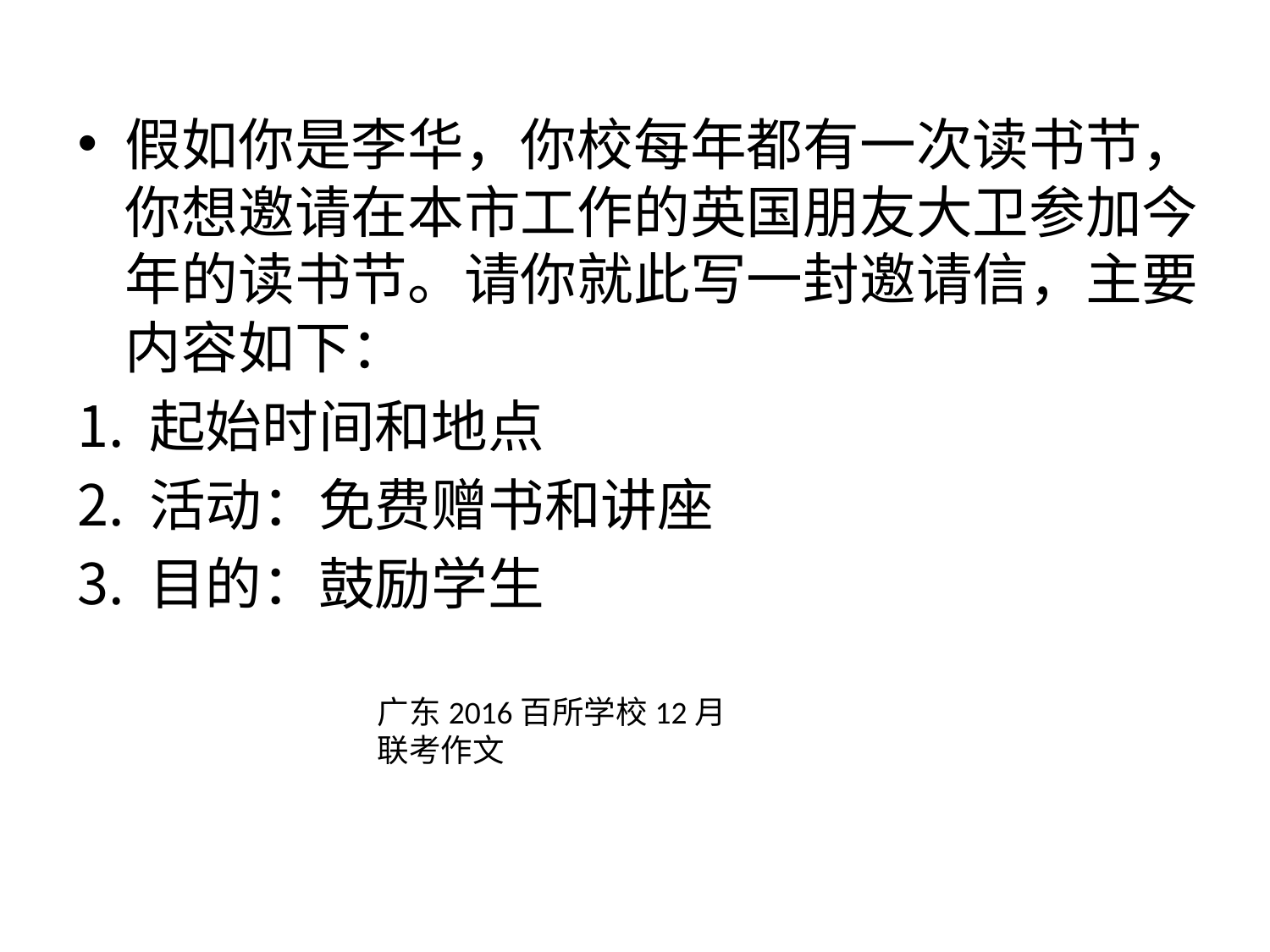

假如你是李华，你校每年都有一次读书节，你想邀请在本市工作的英国朋友大卫参加今年的读书节。请你就此写一封邀请信，主要内容如下：
起始时间和地点
活动：免费赠书和讲座
目的：鼓励学生

广东2016百所学校12月
联考作文